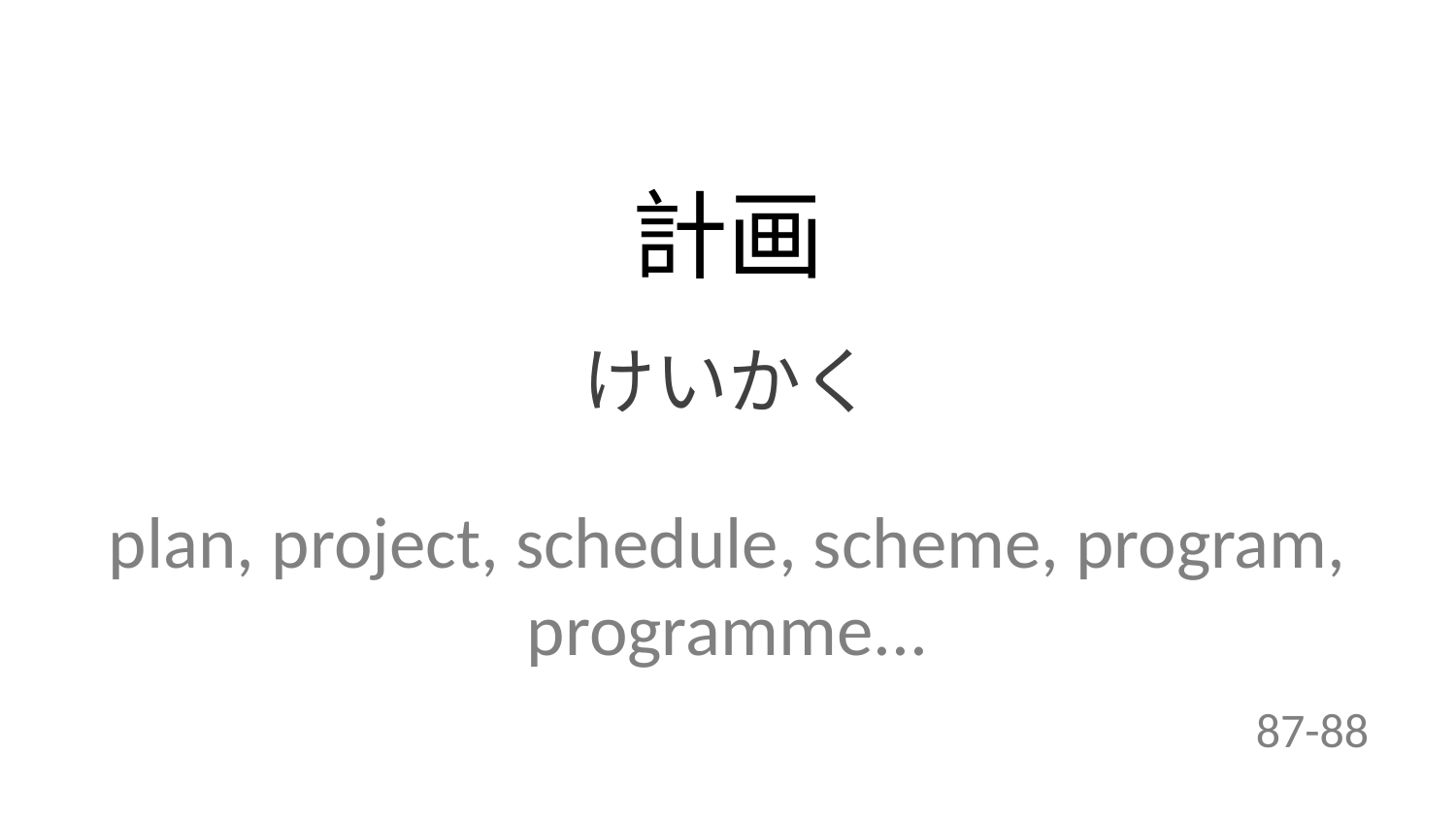

計画

けいかく
plan, project, schedule, scheme, program, programme...
87-88